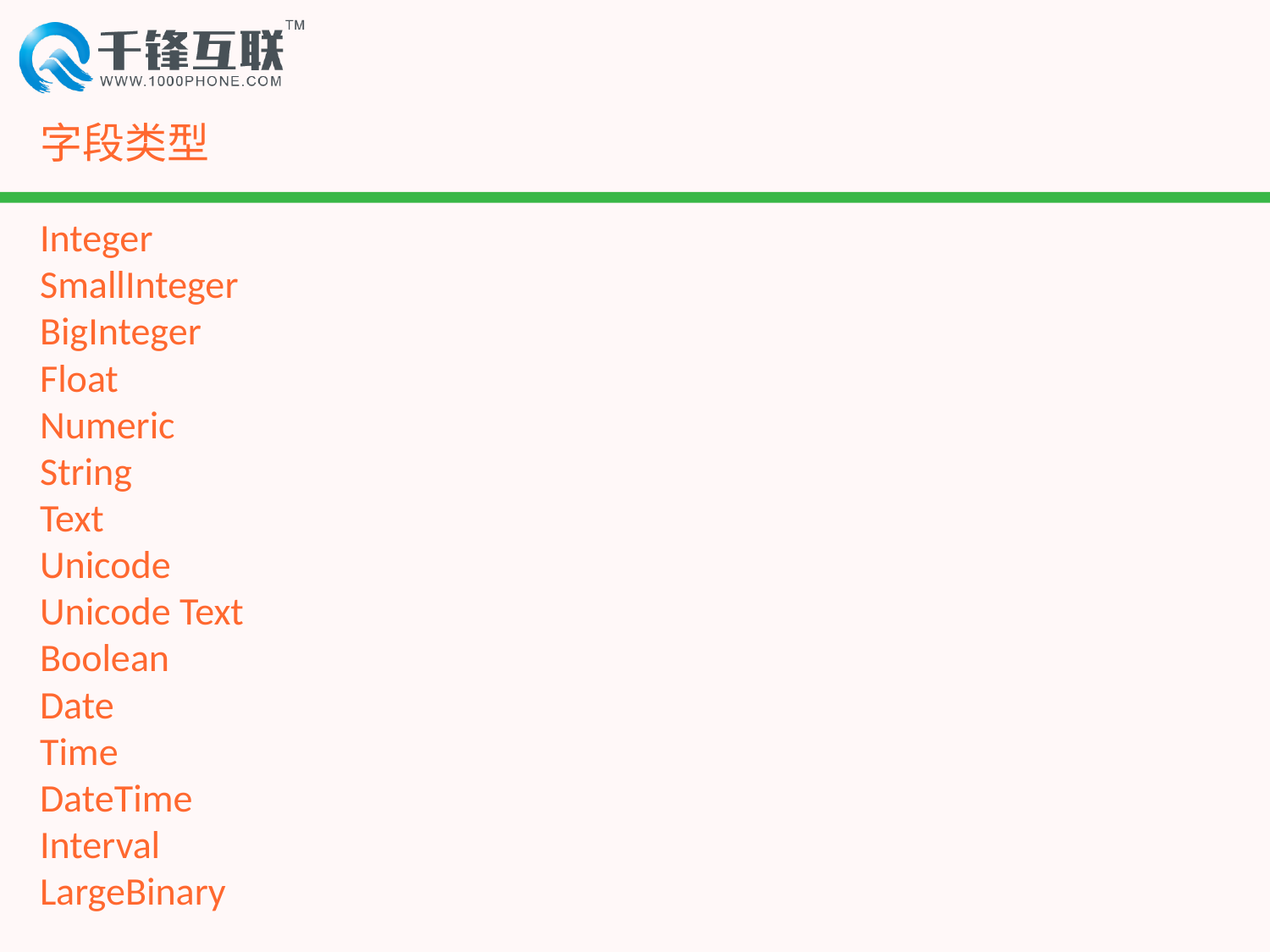

# 字段类型
Integer
SmallInteger
BigInteger
Float
Numeric
String
Text
Unicode
Unicode Text
Boolean
Date
Time
DateTime
Interval
LargeBinary